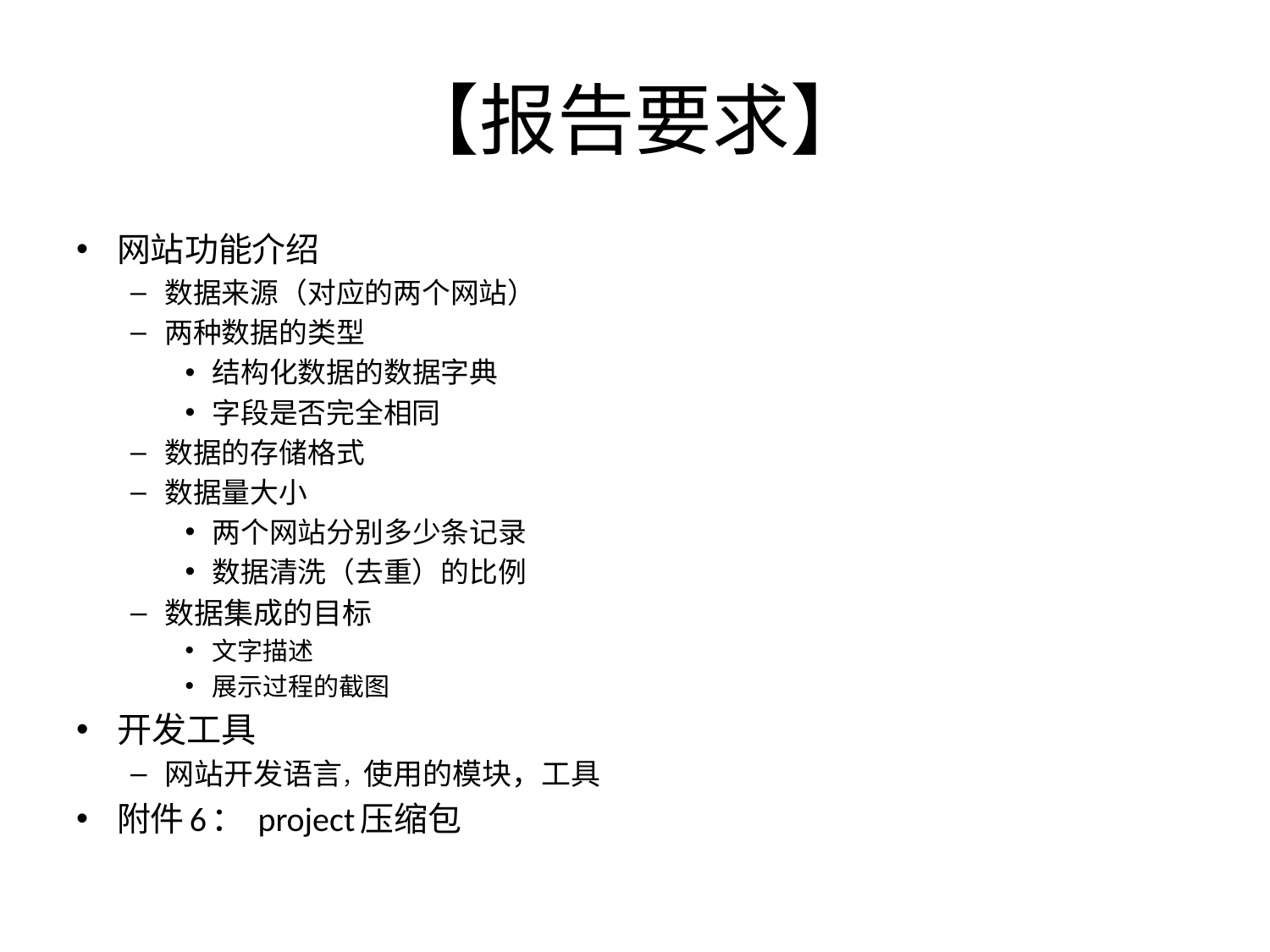

# 【报告要求】
网站功能介绍
数据来源（对应的两个网站）
两种数据的类型
结构化数据的数据字典
字段是否完全相同
数据的存储格式
数据量大小
两个网站分别多少条记录
数据清洗（去重）的比例
数据集成的目标
文字描述
展示过程的截图
开发工具
网站开发语言，使用的模块，工具
附件6： project压缩包